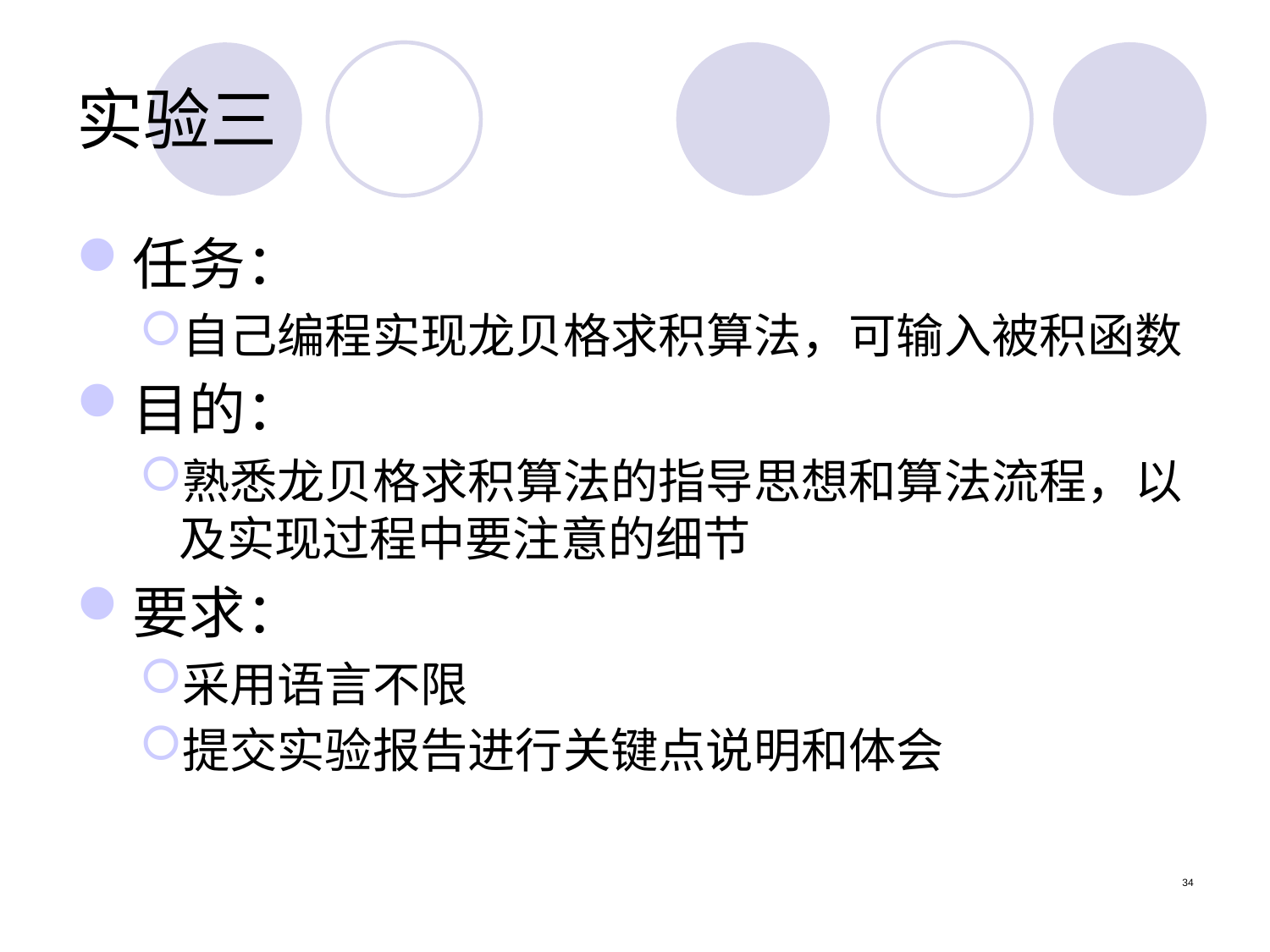

# 实验三
任务：
自己编程实现龙贝格求积算法，可输入被积函数
目的：
熟悉龙贝格求积算法的指导思想和算法流程，以及实现过程中要注意的细节
要求：
采用语言不限
提交实验报告进行关键点说明和体会
34